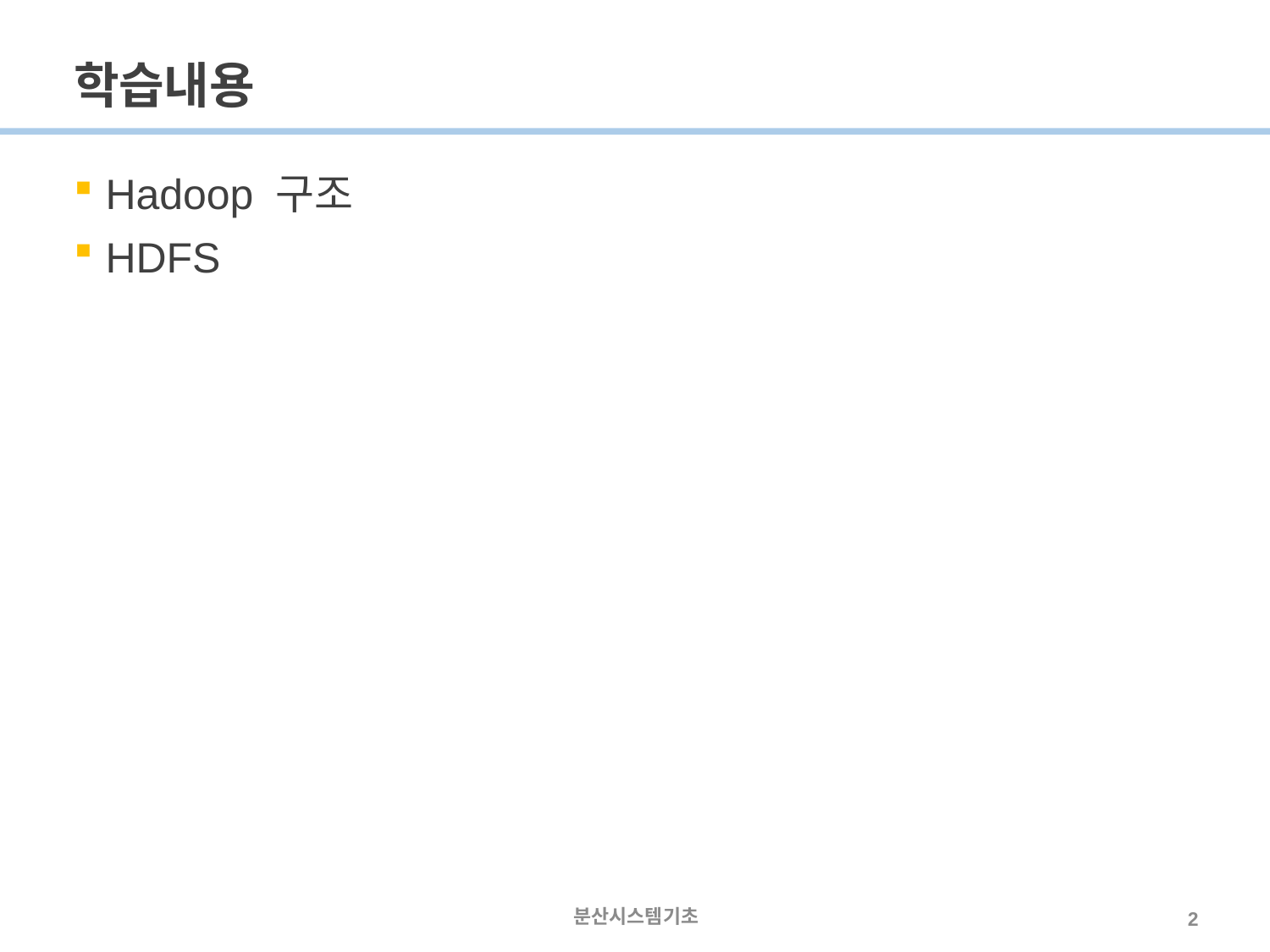

# 학습내용
Hadoop 구조
HDFS

분산시스템기초
2